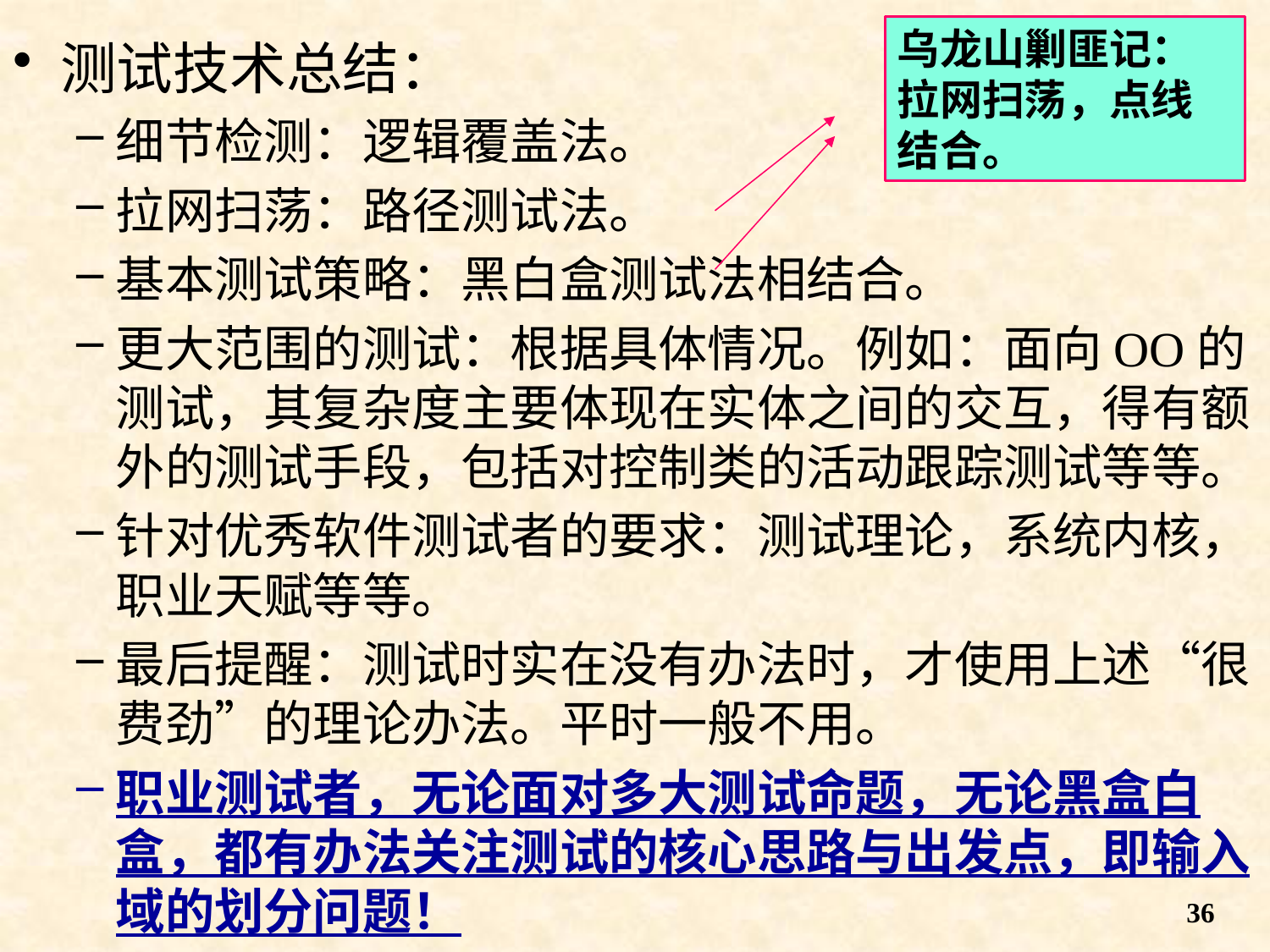

乌龙山剿匪记：拉网扫荡，点线结合。
测试技术总结：
细节检测：逻辑覆盖法。
拉网扫荡：路径测试法。
基本测试策略：黑白盒测试法相结合。
更大范围的测试：根据具体情况。例如：面向OO的测试，其复杂度主要体现在实体之间的交互，得有额外的测试手段，包括对控制类的活动跟踪测试等等。
针对优秀软件测试者的要求：测试理论，系统内核，职业天赋等等。
最后提醒：测试时实在没有办法时，才使用上述“很费劲”的理论办法。平时一般不用。
职业测试者，无论面对多大测试命题，无论黑盒白盒，都有办法关注测试的核心思路与出发点，即输入域的划分问题！
36